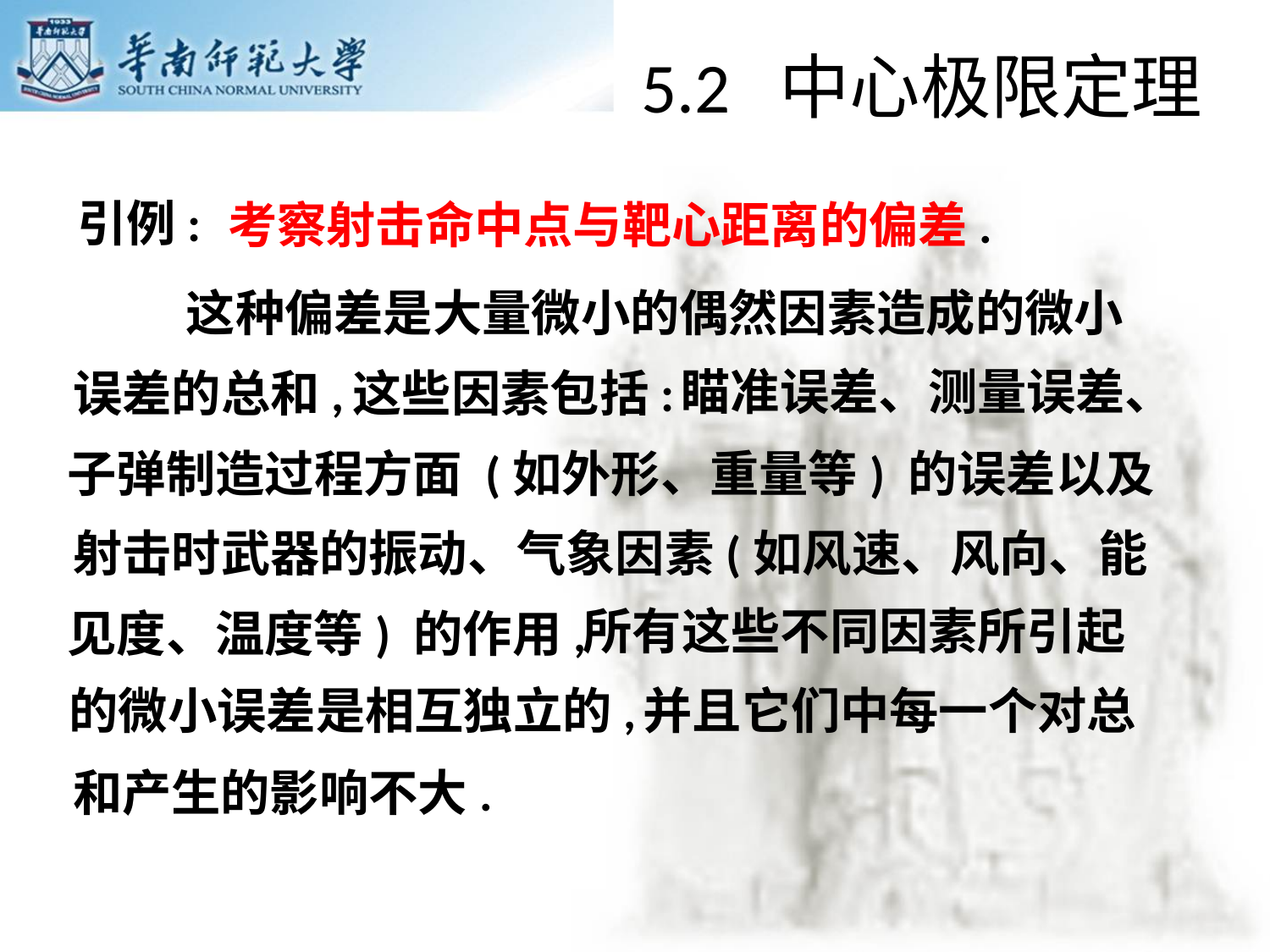

5.2  中心极限定理
引例:
考察射击命中点与靶心距离的偏差.
 这种偏差是大量微小的偶然因素造成的微小
瞄准误差、测量误差、
误差的总和,
这些因素包括:
子弹制造过程方面 (如外形、重量等) 的误差以及
射击时武器的振动、气象因素(如风速、风向、能
所有这些不同因素所引起
见度、温度等) 的作用,
的微小误差是相互独立的,
并且它们中每一个对总
和产生的影响不大.